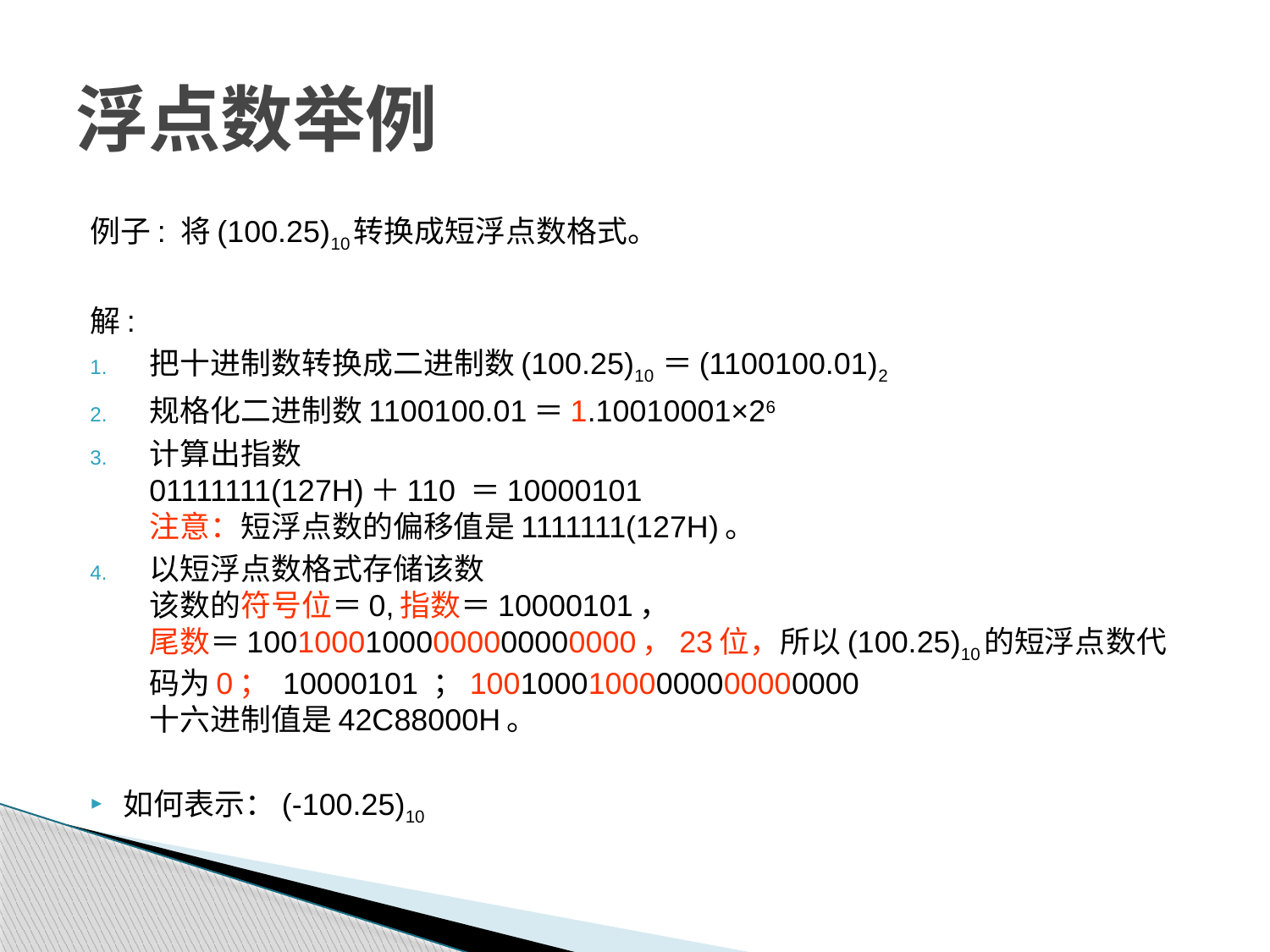

# 浮点数举例
例子: 将(100.25)10转换成短浮点数格式。

解:
把十进制数转换成二进制数(100.25)10 ＝(1100100.01)2
规格化二进制数1100100.01＝1.10010001×26
计算出指数
01111111(127H)＋110 ＝10000101
注意：短浮点数的偏移值是1111111(127H)。
以短浮点数格式存储该数
该数的符号位＝0,指数＝10000101，
尾数＝10010001000000000000000，23位，所以(100.25)10的短浮点数代码为0； 10000101 ；10010001000000000000000
十六进制值是42C88000H。

如何表示：(-100.25)10